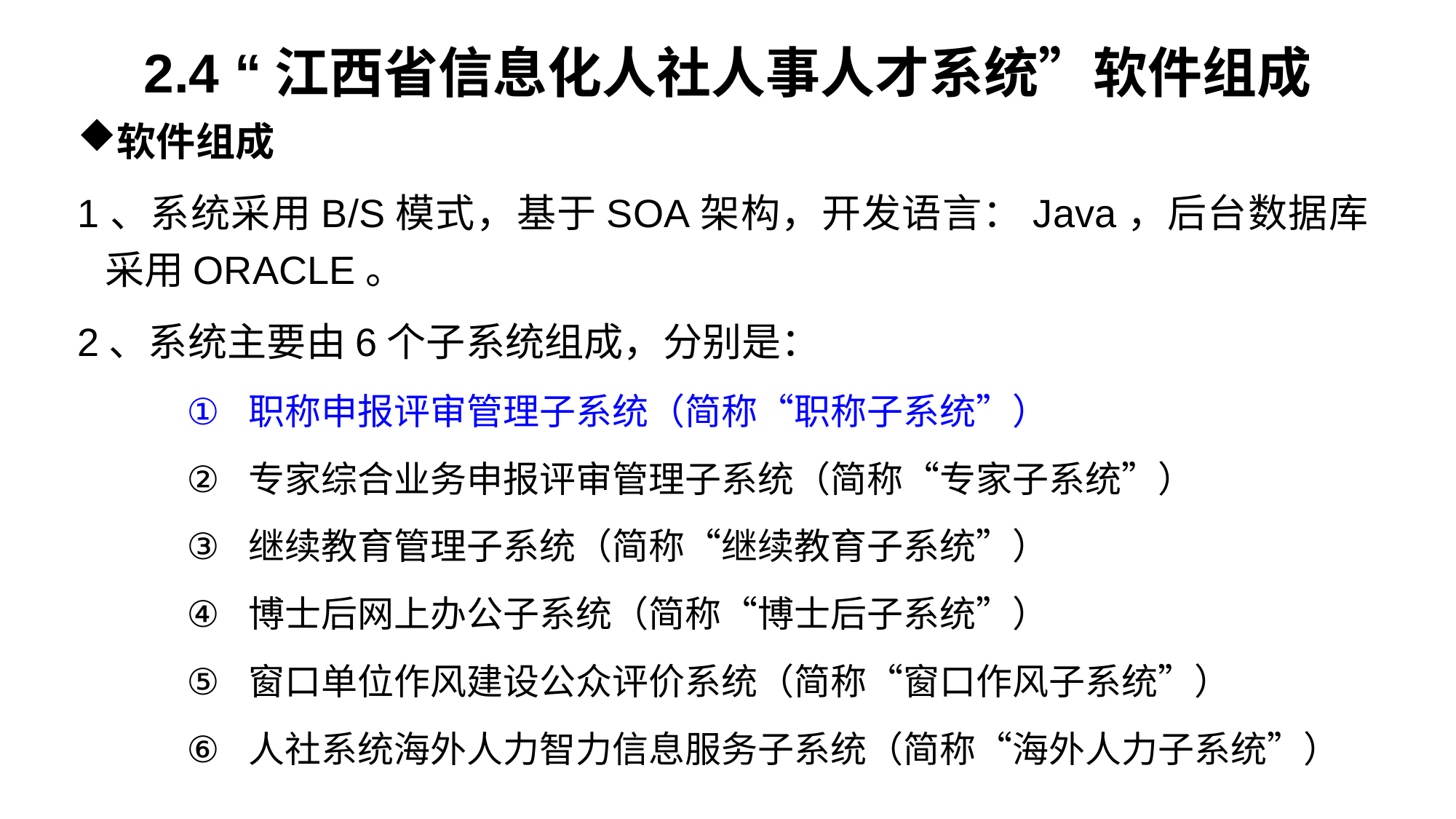

2.4 “江西省信息化人社人事人才系统”软件组成
软件组成
1、系统采用B/S模式，基于SOA架构，开发语言：Java，后台数据库采用ORACLE。
2、系统主要由6个子系统组成，分别是：
职称申报评审管理子系统（简称“职称子系统”）
专家综合业务申报评审管理子系统（简称“专家子系统”）
继续教育管理子系统（简称“继续教育子系统”）
博士后网上办公子系统（简称“博士后子系统”）
窗口单位作风建设公众评价系统（简称“窗口作风子系统”）
人社系统海外人力智力信息服务子系统（简称“海外人力子系统”）